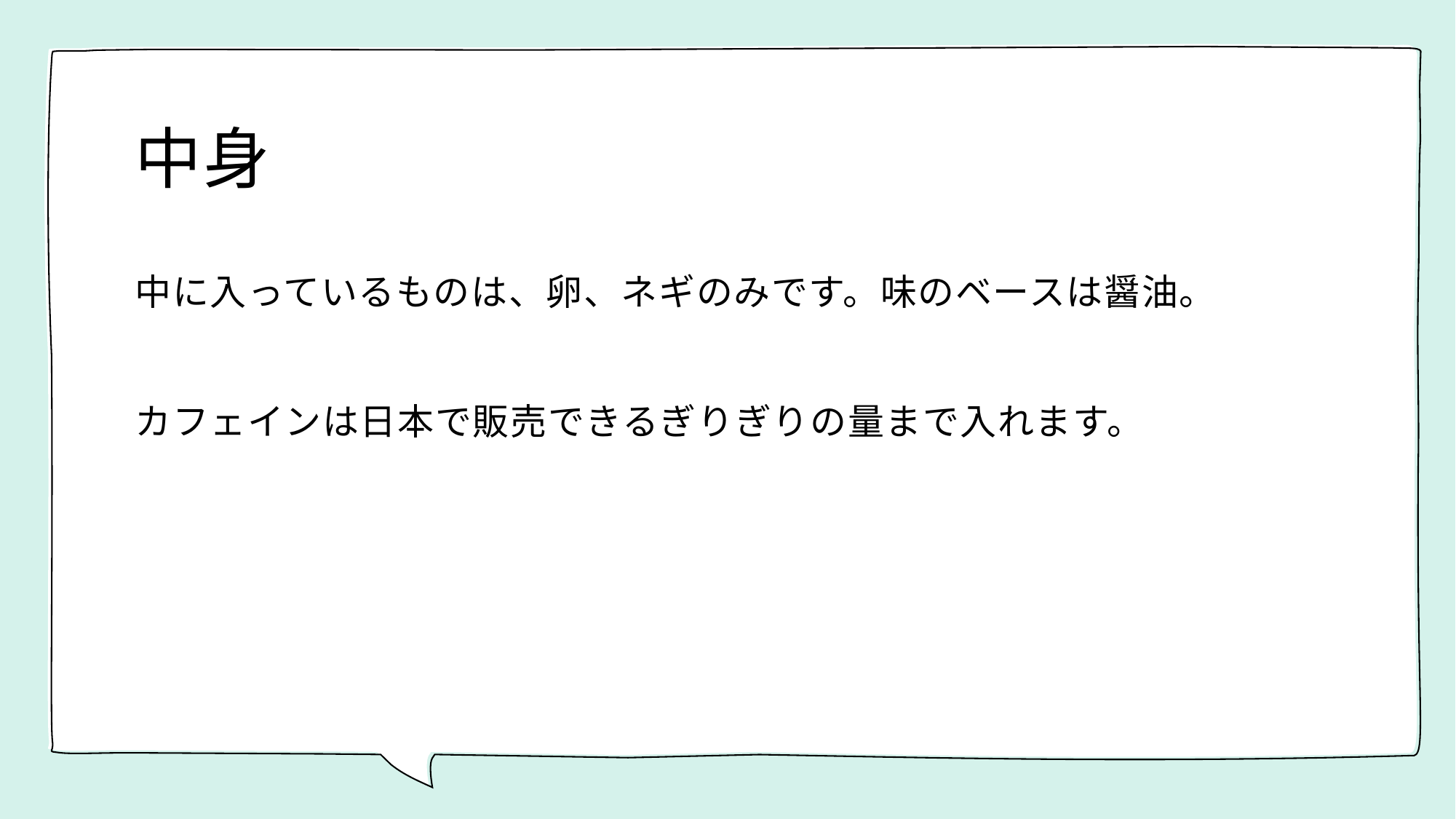

# 中身
中に入っているものは、卵、ネギのみです。味のベースは醤油。

カフェインは日本で販売できるぎりぎりの量まで入れます。